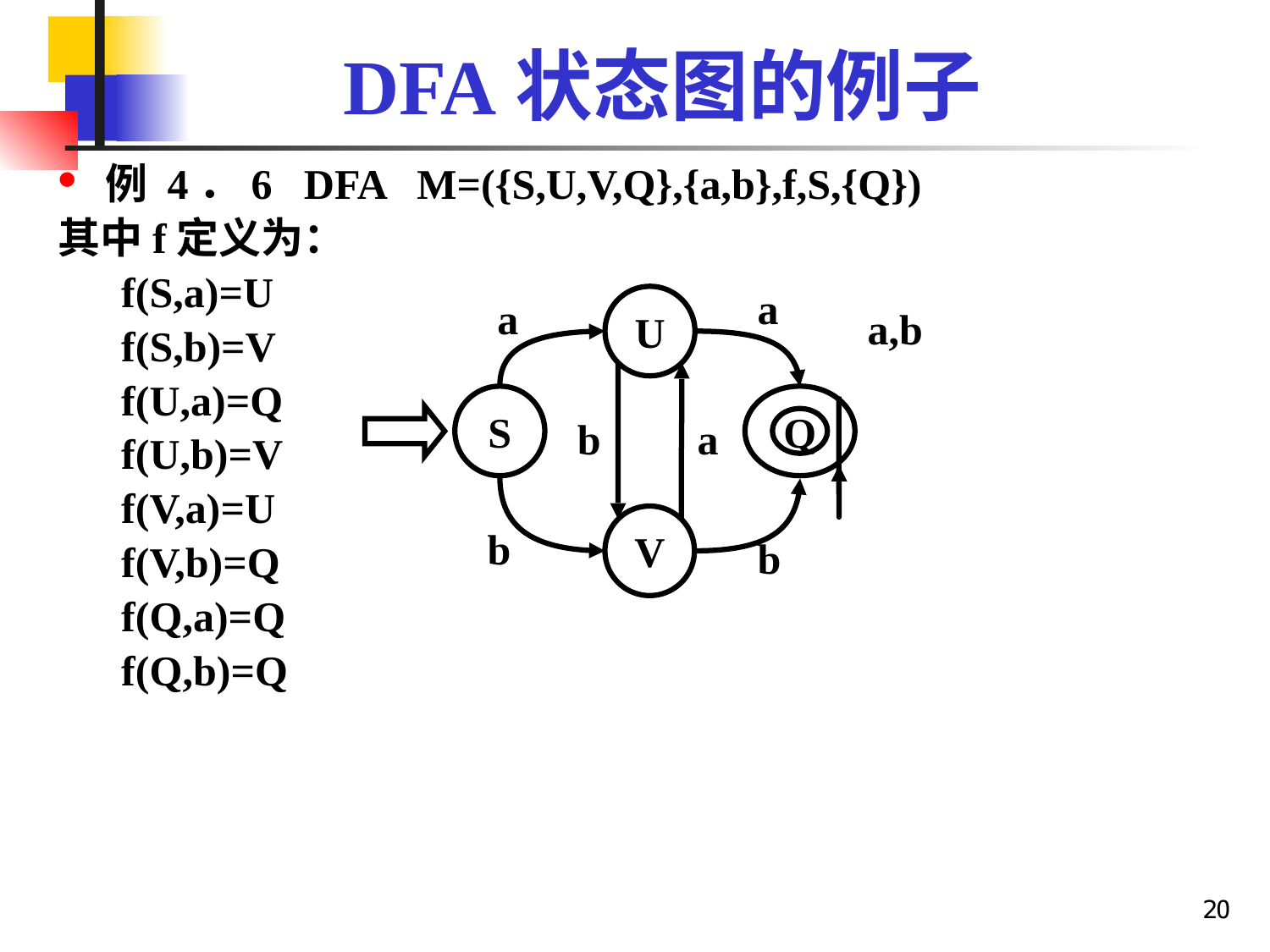

# DFA状态图的例子
例 4．6   DFA   M=({S,U,V,Q},{a,b},f,S,{Q})
其中f定义为：
f(S,a)=U
f(S,b)=V
f(U,a)=Q
f(U,b)=V
f(V,a)=U
f(V,b)=Q
f(Q,a)=Q
f(Q,b)=Q

a
a
U

a,b
S
Q

b
a
V
b
b
20